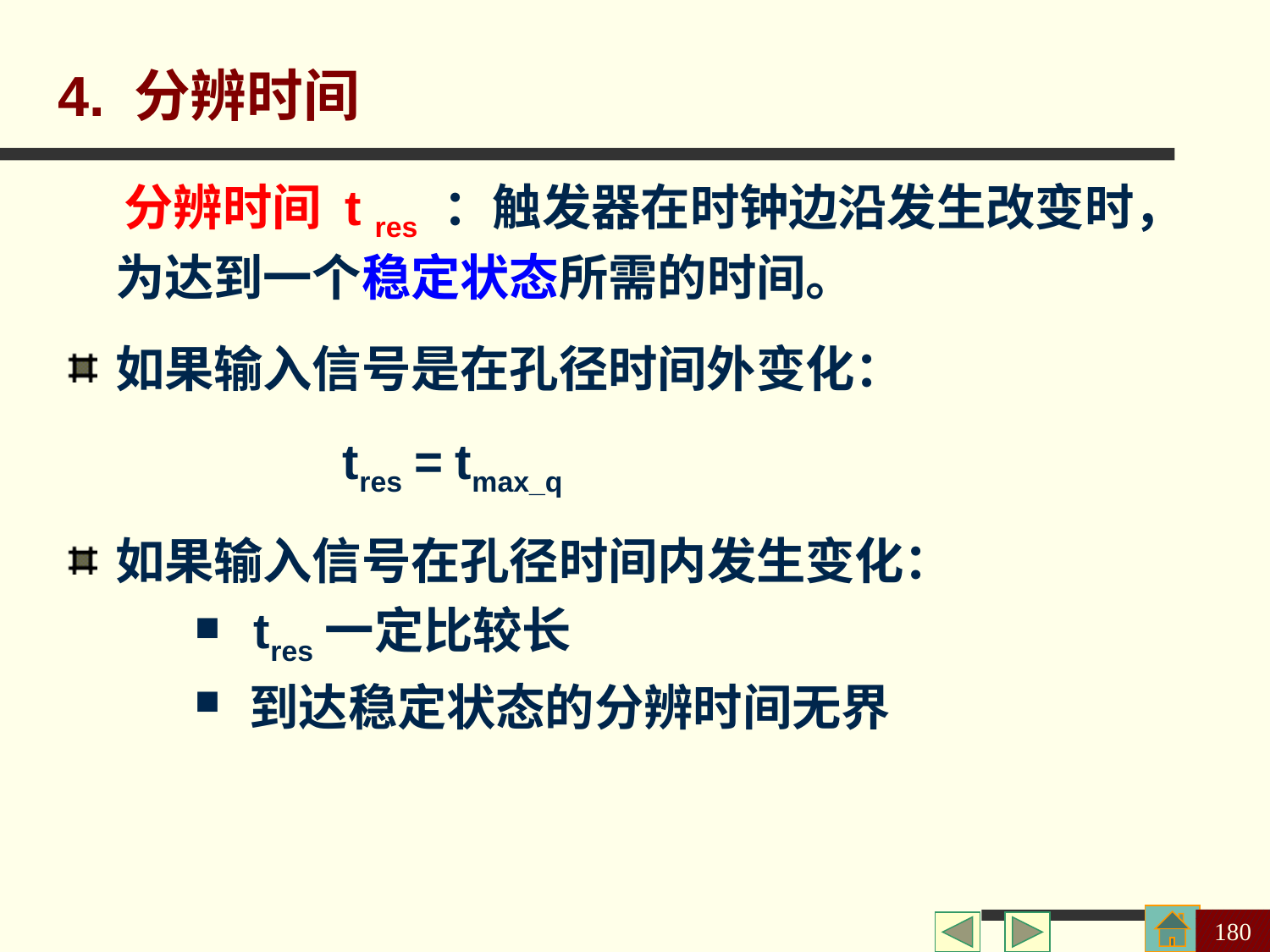

4. 分辨时间
    分辨时间 t res ：触发器在时钟边沿发生改变时，为达到一个稳定状态所需的时间。
如果输入信号是在孔径时间外变化：
                    tres = tmax_q
如果输入信号在孔径时间内发生变化：
  tres一定比较长
 到达稳定状态的分辨时间无界
180